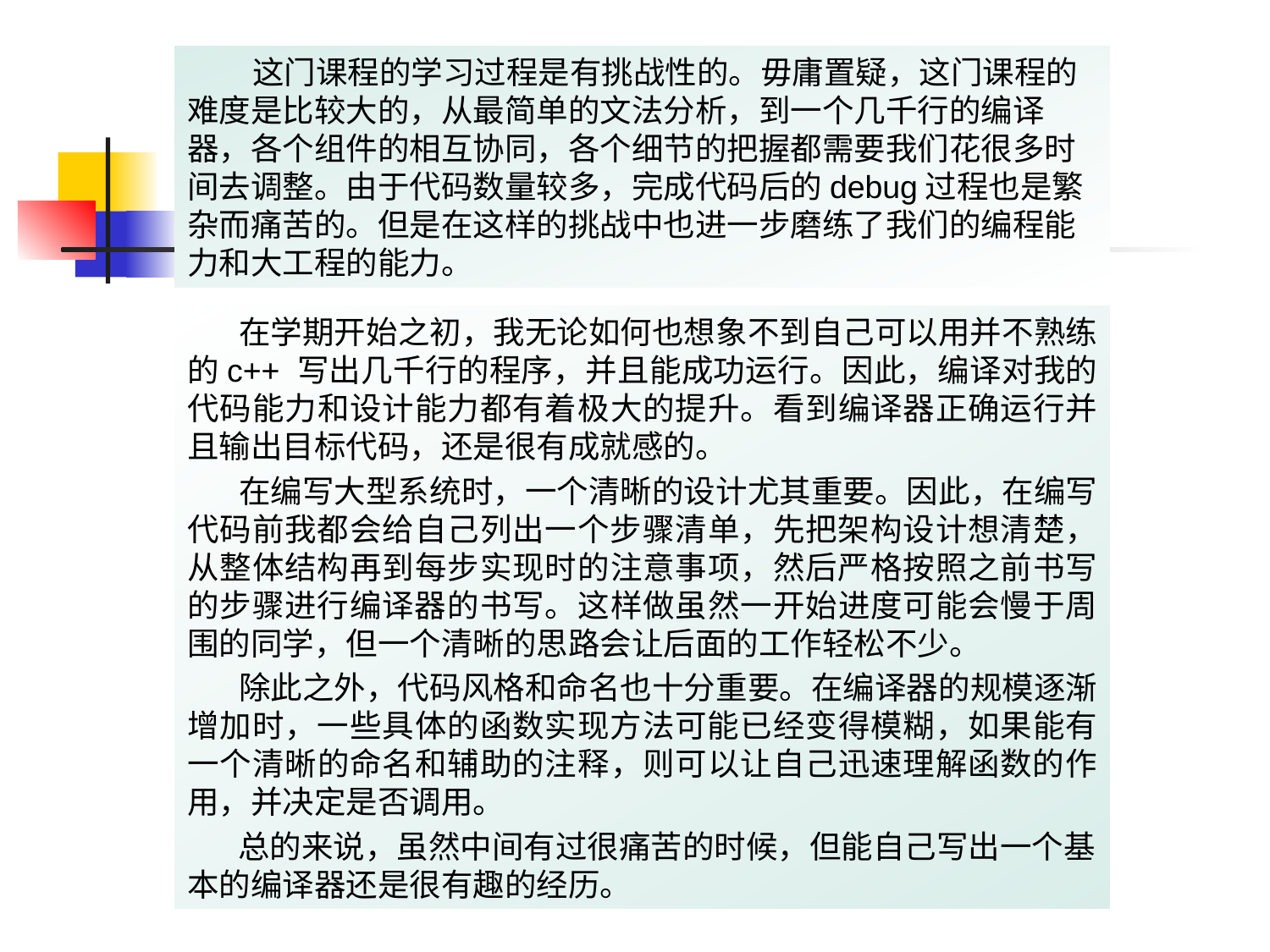

这门课程的学习过程是有挑战性的。毋庸置疑，这门课程的难度是比较大的，从最简单的文法分析，到一个几千行的编译器，各个组件的相互协同，各个细节的把握都需要我们花很多时间去调整。由于代码数量较多，完成代码后的debug过程也是繁杂而痛苦的。但是在这样的挑战中也进一步磨练了我们的编程能力和大工程的能力。
      在学期开始之初，我无论如何也想象不到自己可以用并不熟练的c++ 写出几千行的程序，并且能成功运行。因此，编译对我的代码能力和设计能力都有着极大的提升。看到编译器正确运行并且输出目标代码，还是很有成就感的。
      在编写大型系统时，一个清晰的设计尤其重要。因此，在编写代码前我都会给自己列出一个步骤清单，先把架构设计想清楚，从整体结构再到每步实现时的注意事项，然后严格按照之前书写的步骤进行编译器的书写。这样做虽然一开始进度可能会慢于周围的同学，但一个清晰的思路会让后面的工作轻松不少。
      除此之外，代码风格和命名也十分重要。在编译器的规模逐渐增加时，一些具体的函数实现方法可能已经变得模糊，如果能有一个清晰的命名和辅助的注释，则可以让自己迅速理解函数的作用，并决定是否调用。
      总的来说，虽然中间有过很痛苦的时候，但能自己写出一个基本的编译器还是很有趣的经历。